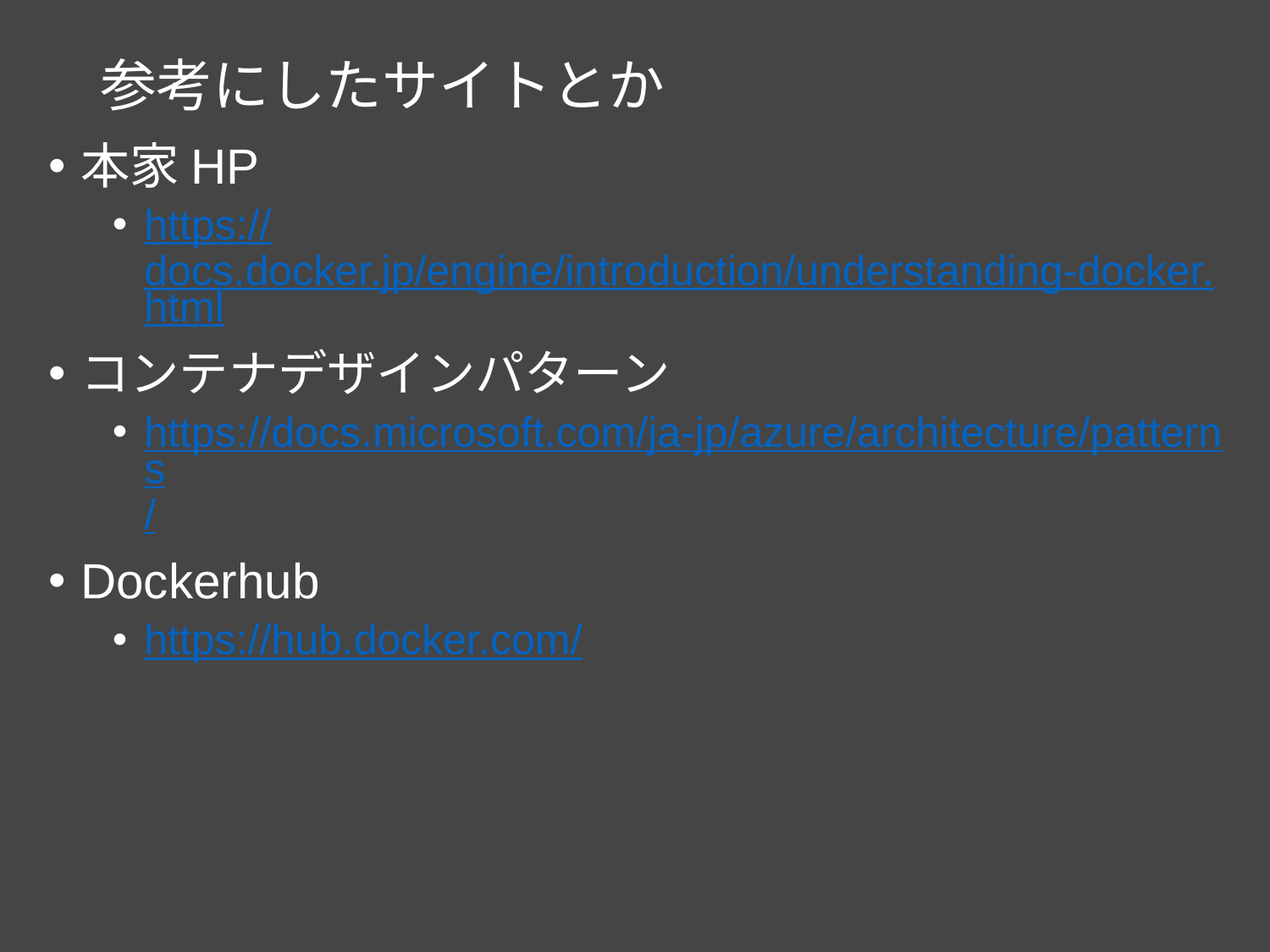

# 参考にしたサイトとか
本家HP
https://docs.docker.jp/engine/introduction/understanding-docker.html
コンテナデザインパターン
https://docs.microsoft.com/ja-jp/azure/architecture/patterns/
Dockerhub
https://hub.docker.com/